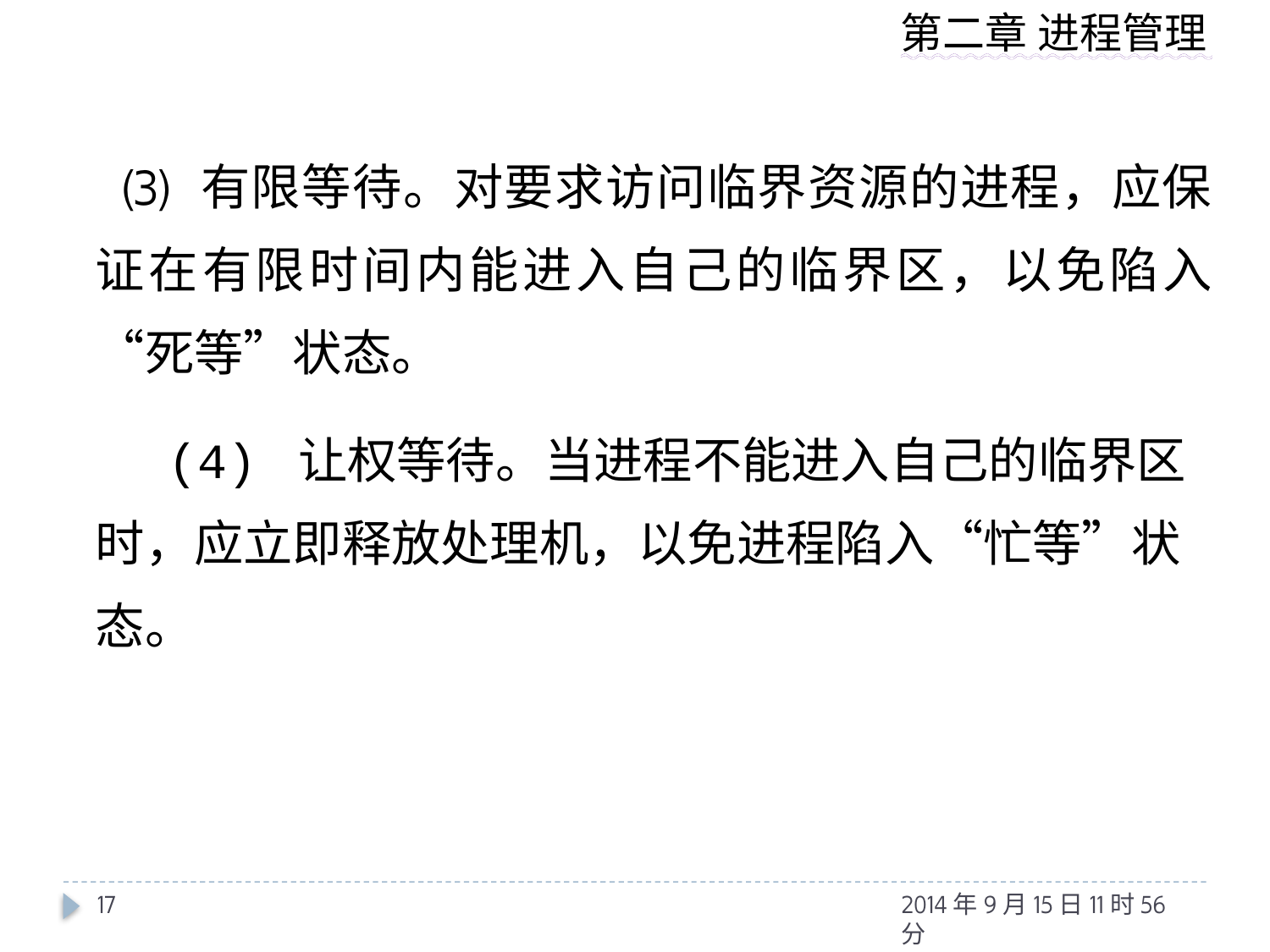

(3) 有限等待。对要求访问临界资源的进程，应保证在有限时间内能进入自己的临界区，以免陷入“死等”状态。
　　(4) 让权等待。当进程不能进入自己的临界区时，应立即释放处理机，以免进程陷入“忙等”状态。

17
2014年9月15日11时56分